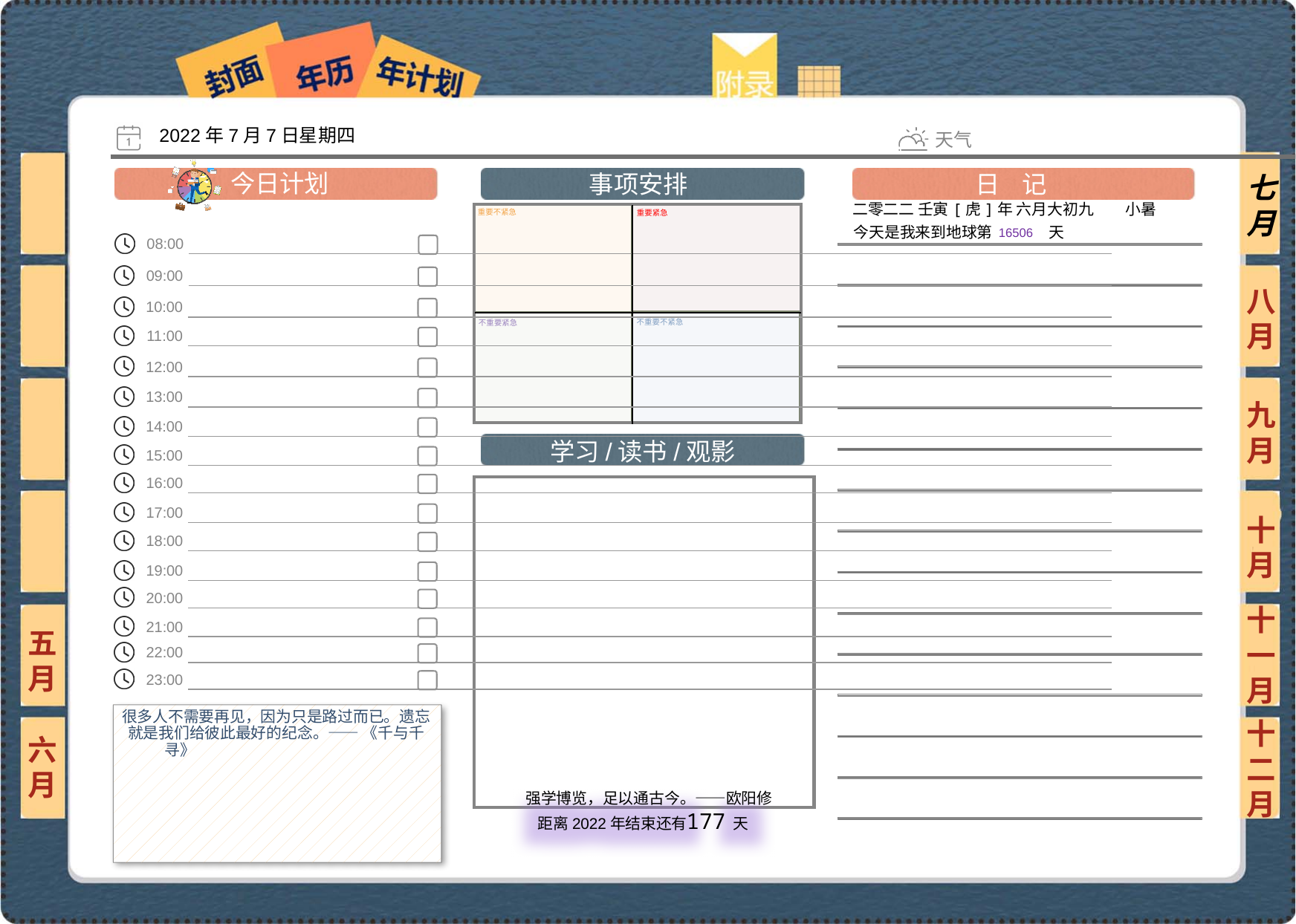

2022年7月7日星期四
七月
二零二二 壬寅[虎]年 六月大初九         小暑
16506
八月
九月
十月
十一月
五月
很多人不需要再见，因为只是路过而已。遗忘就是我们给彼此最好的纪念。—— 《千与千寻》

六月
十二月
177
 强学博览，足以通古今。——欧阳修